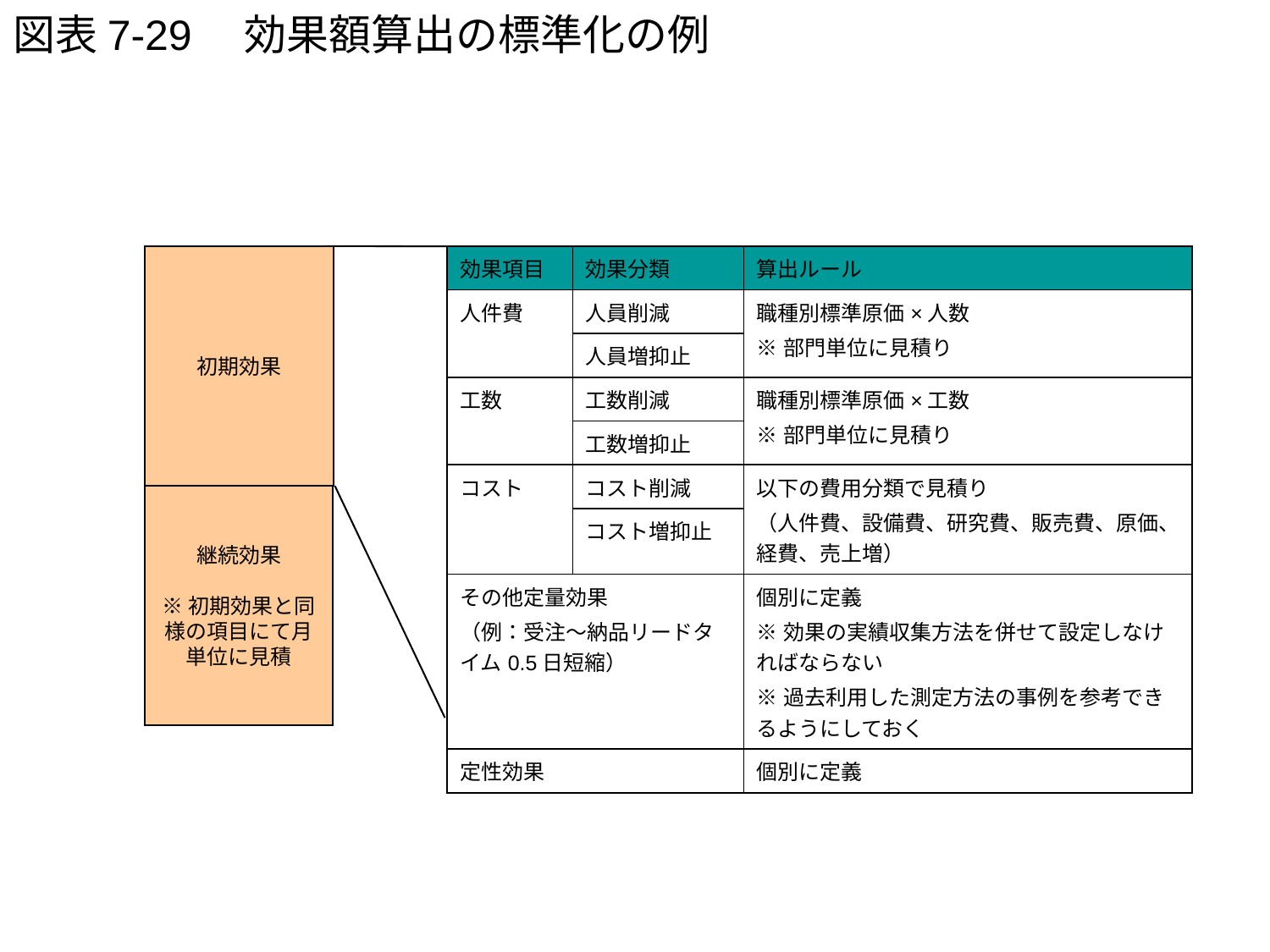

# 図表7-29　効果額算出の標準化の例

| 効果項目 | 効果分類 | 算出ルール |
| --- | --- | --- |
| 人件費 | 人員削減 | 職種別標準原価×人数 ※部門単位に見積り |
|  | 人員増抑止 |  |
| 工数 | 工数削減 | 職種別標準原価×工数 ※部門単位に見積り |
|  | 工数増抑止 |  |
| コスト | コスト削減 | 以下の費用分類で見積り （人件費、設備費、研究費、販売費、原価、経費、売上増） |
|  | コスト増抑止 |  |
| その他定量効果 （例：受注～納品リードタイム0.5日短縮） |  | 個別に定義 ※効果の実績収集方法を併せて設定しなければならない ※過去利用した測定方法の事例を参考できるようにしておく |
| 定性効果 |  | 個別に定義 |
初期効果
継続効果

※初期効果と同様の項目にて月単位に見積